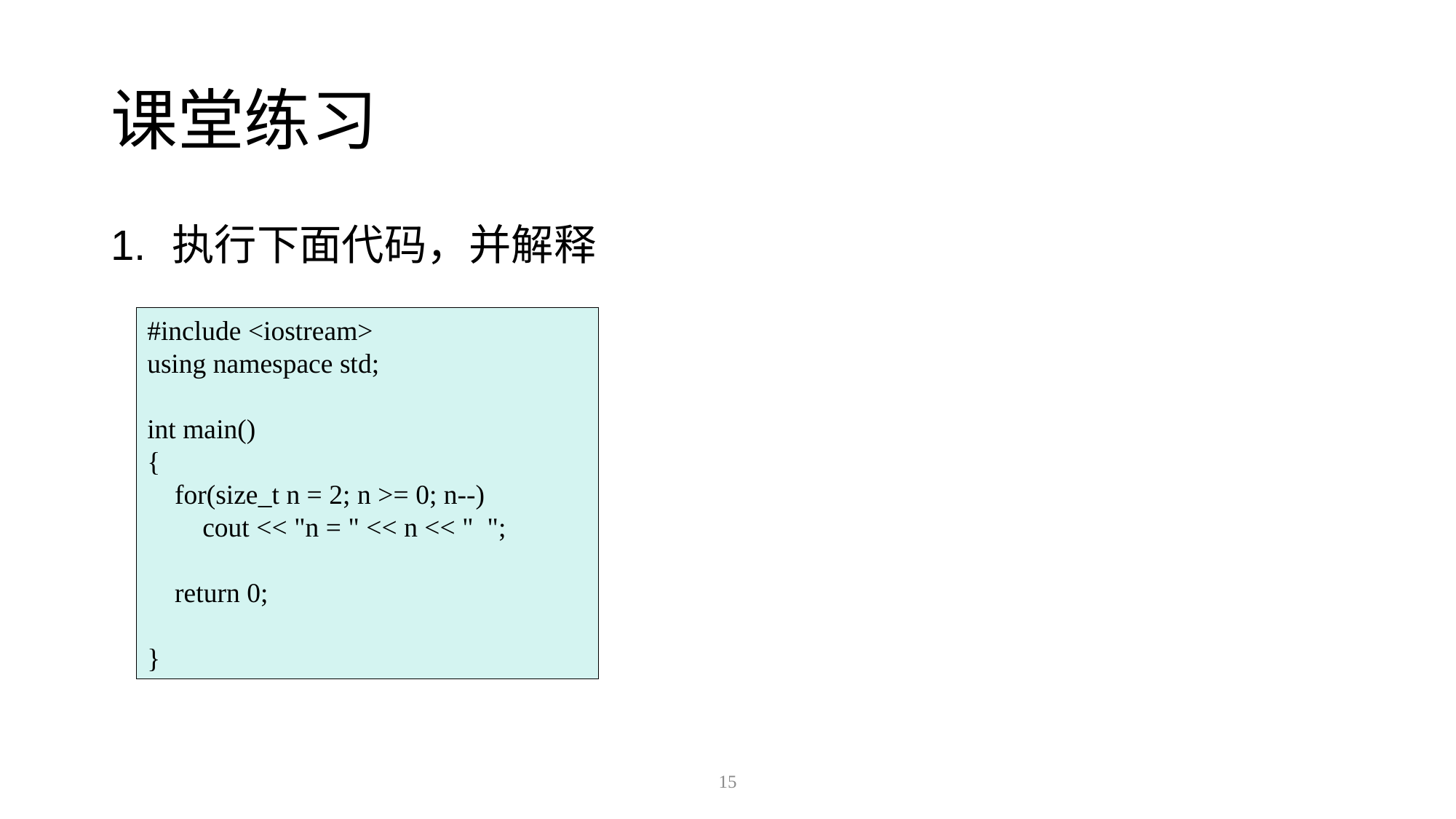

# 课堂练习
执行下面代码，并解释
#include <iostream>
using namespace std;

int main()
{
    for(size_t n = 2; n >= 0; n--)
        cout << "n = " << n << "  ";

    return 0;

}
15